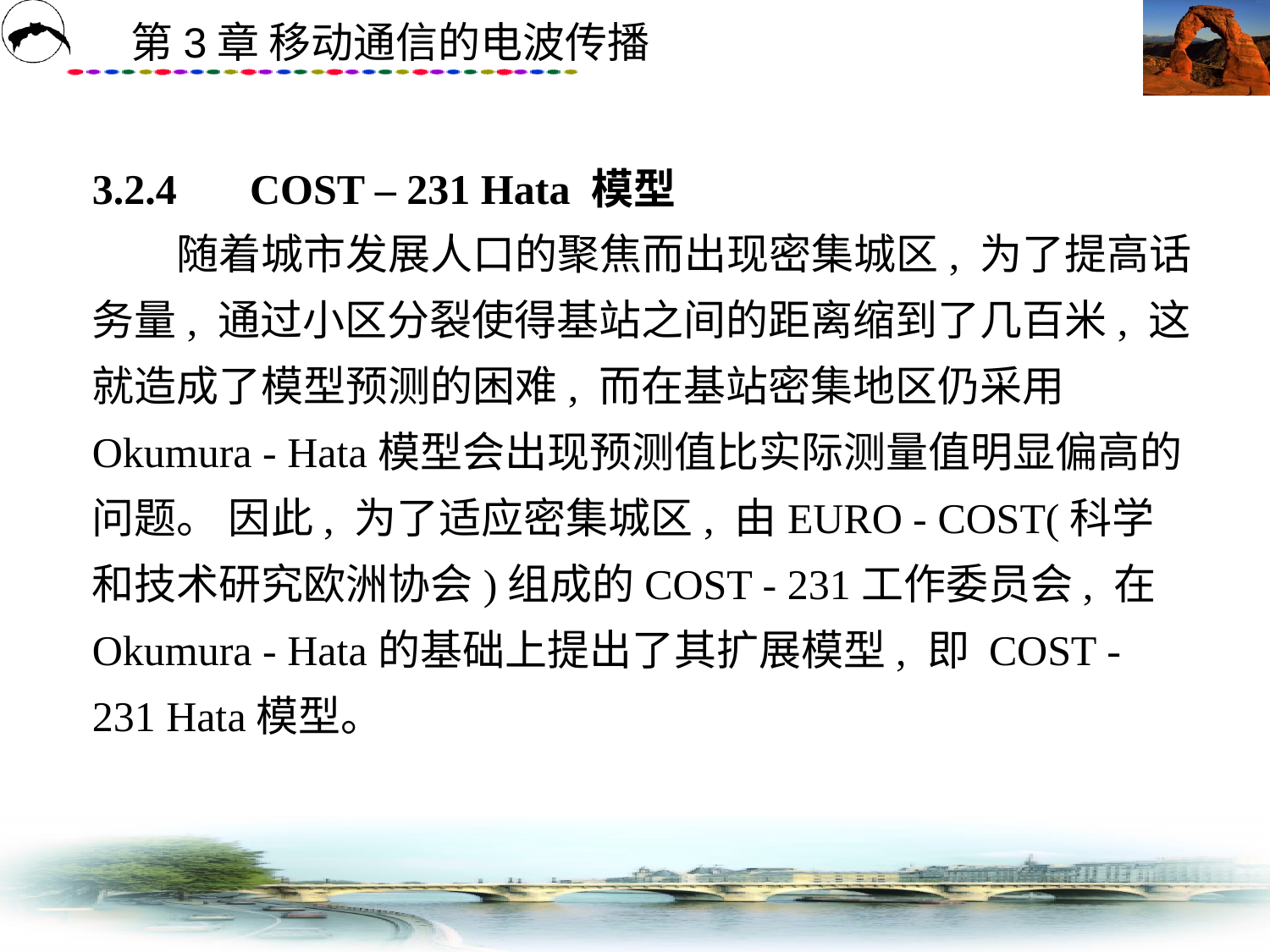

# 3.2.4 　COST – 231 Hata 模型 　　随着城市发展人口的聚焦而出现密集城区, 为了提高话务量, 通过小区分裂使得基站之间的距离缩到了几百米, 这就造成了模型预测的困难, 而在基站密集地区仍采用   Okumura - Hata模型会出现预测值比实际测量值明显偏高的问题。 因此, 为了适应密集城区, 由EURO - COST(科学和技术研究欧洲协会)组成的COST - 231工作委员会, 在 Okumura - Hata的基础上提出了其扩展模型, 即 COST - 231 Hata模型。